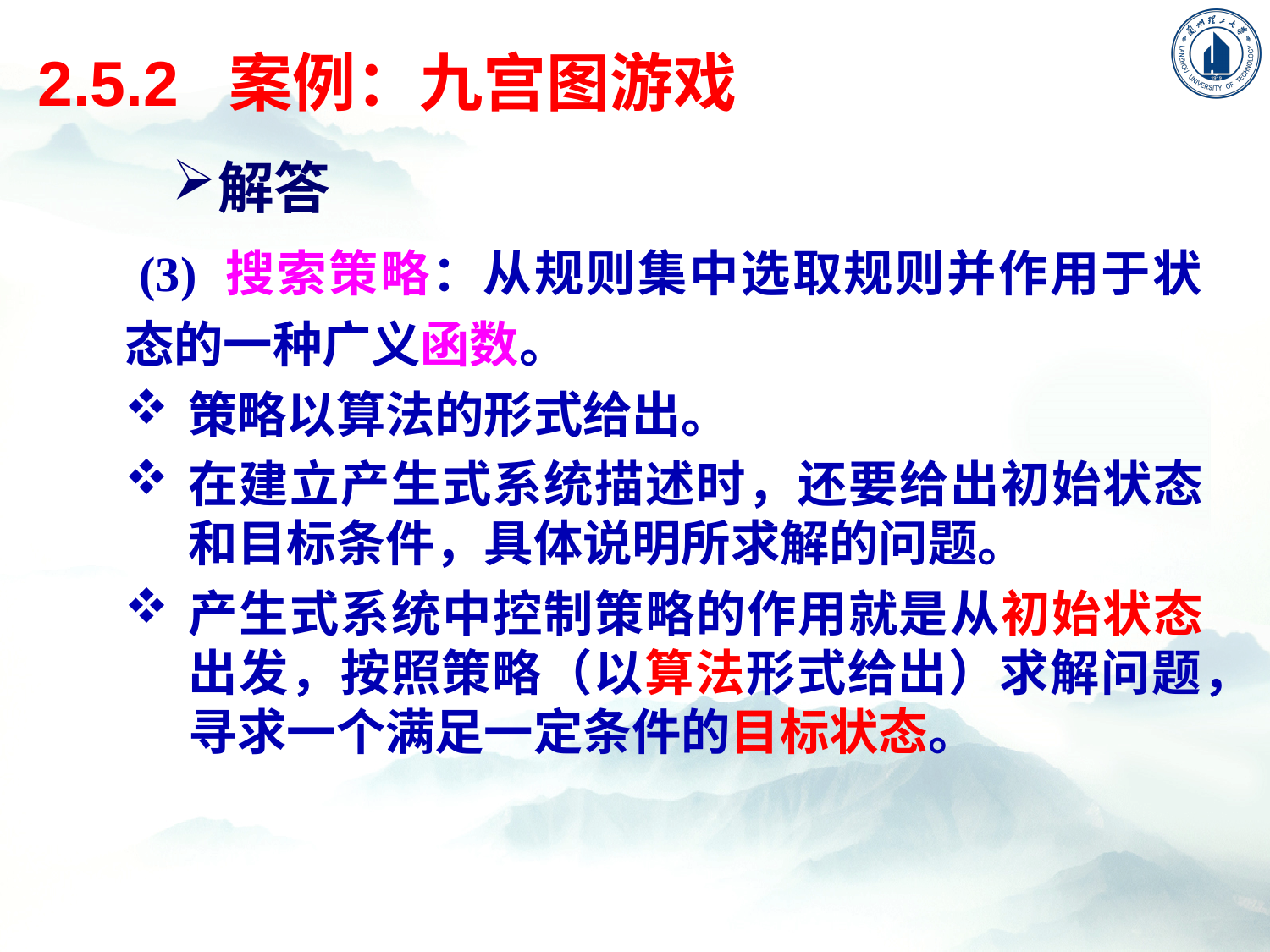

# 2.5.2  案例：九宫图游戏
解答
 (3) 搜索策略：从规则集中选取规则并作用于状态的一种广义函数。
策略以算法的形式给出。
在建立产生式系统描述时，还要给出初始状态和目标条件，具体说明所求解的问题。
产生式系统中控制策略的作用就是从初始状态出发，按照策略（以算法形式给出）求解问题，寻求一个满足一定条件的目标状态。

119